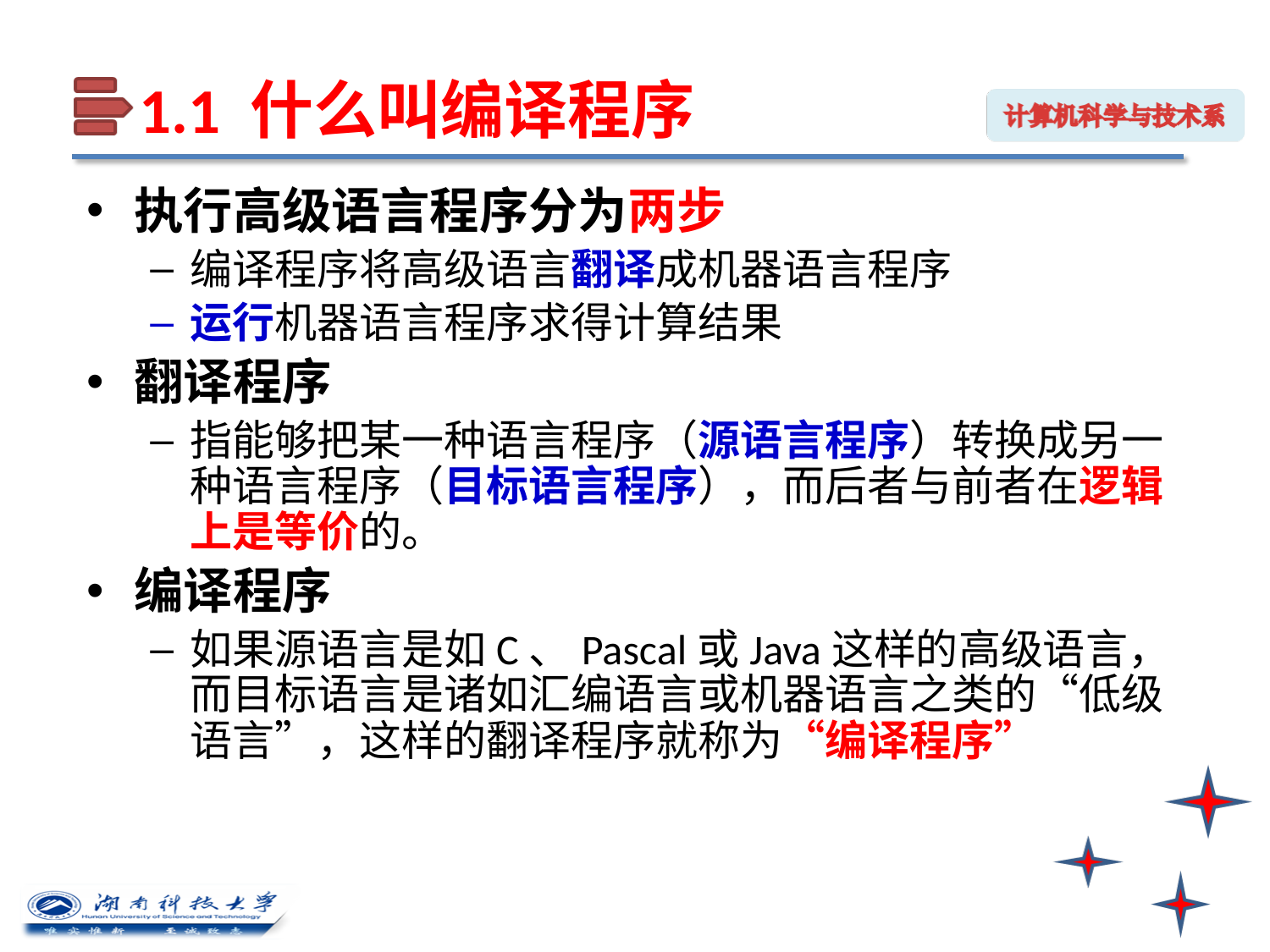

# 1.1 什么叫编译程序
执行高级语言程序分为两步
编译程序将高级语言翻译成机器语言程序
运行机器语言程序求得计算结果
翻译程序
指能够把某一种语言程序（源语言程序）转换成另一种语言程序（目标语言程序），而后者与前者在逻辑上是等价的。
编译程序
如果源语言是如C、Pascal或Java这样的高级语言，而目标语言是诸如汇编语言或机器语言之类的“低级语言”，这样的翻译程序就称为“编译程序”